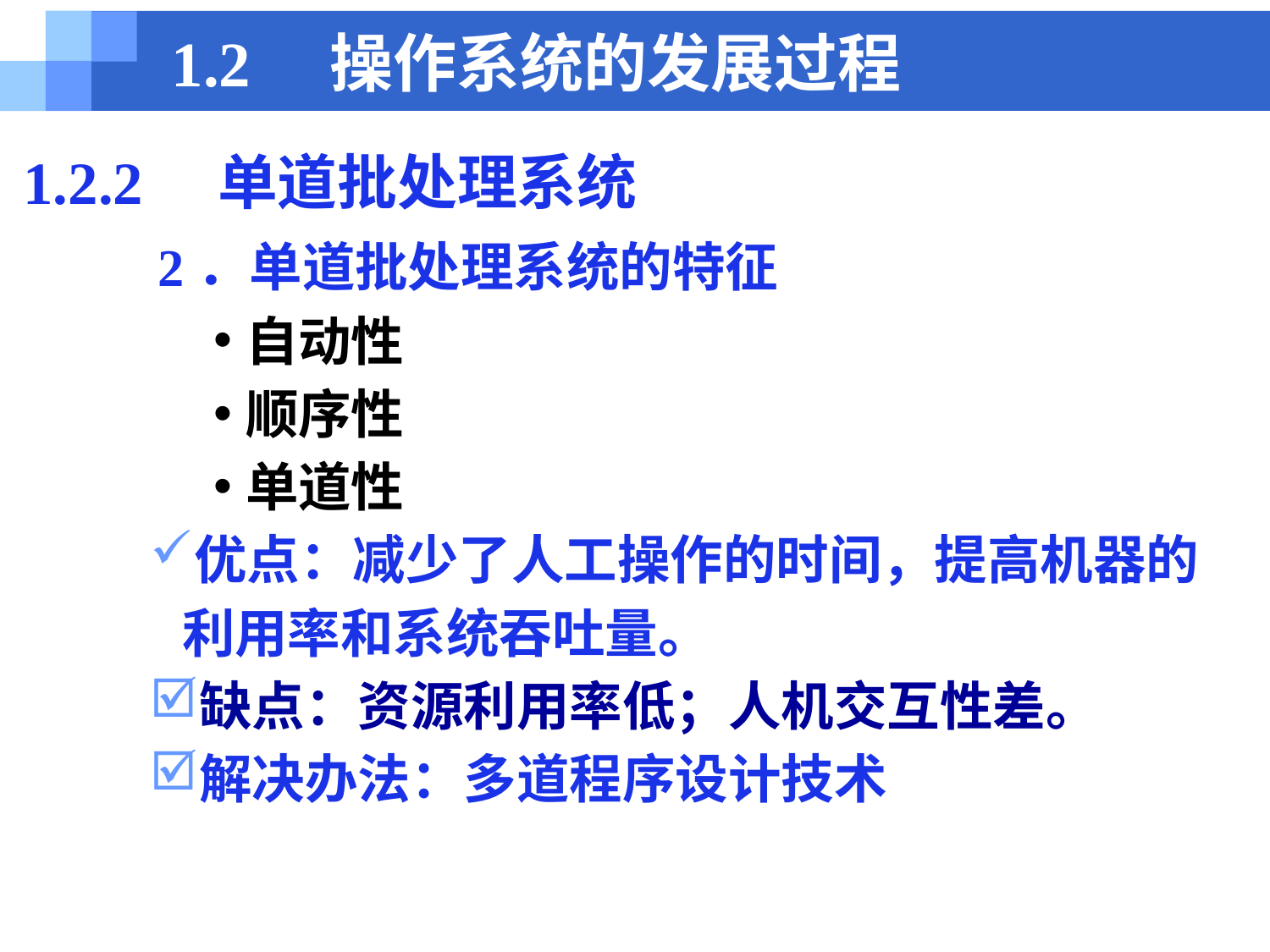

# 1.2　操作系统的发展过程
1.2.2　单道批处理系统
　　2．单道批处理系统的特征
自动性
顺序性
单道性
优点：减少了人工操作的时间，提高机器的利用率和系统吞吐量。
缺点：资源利用率低；人机交互性差。
解决办法：多道程序设计技术